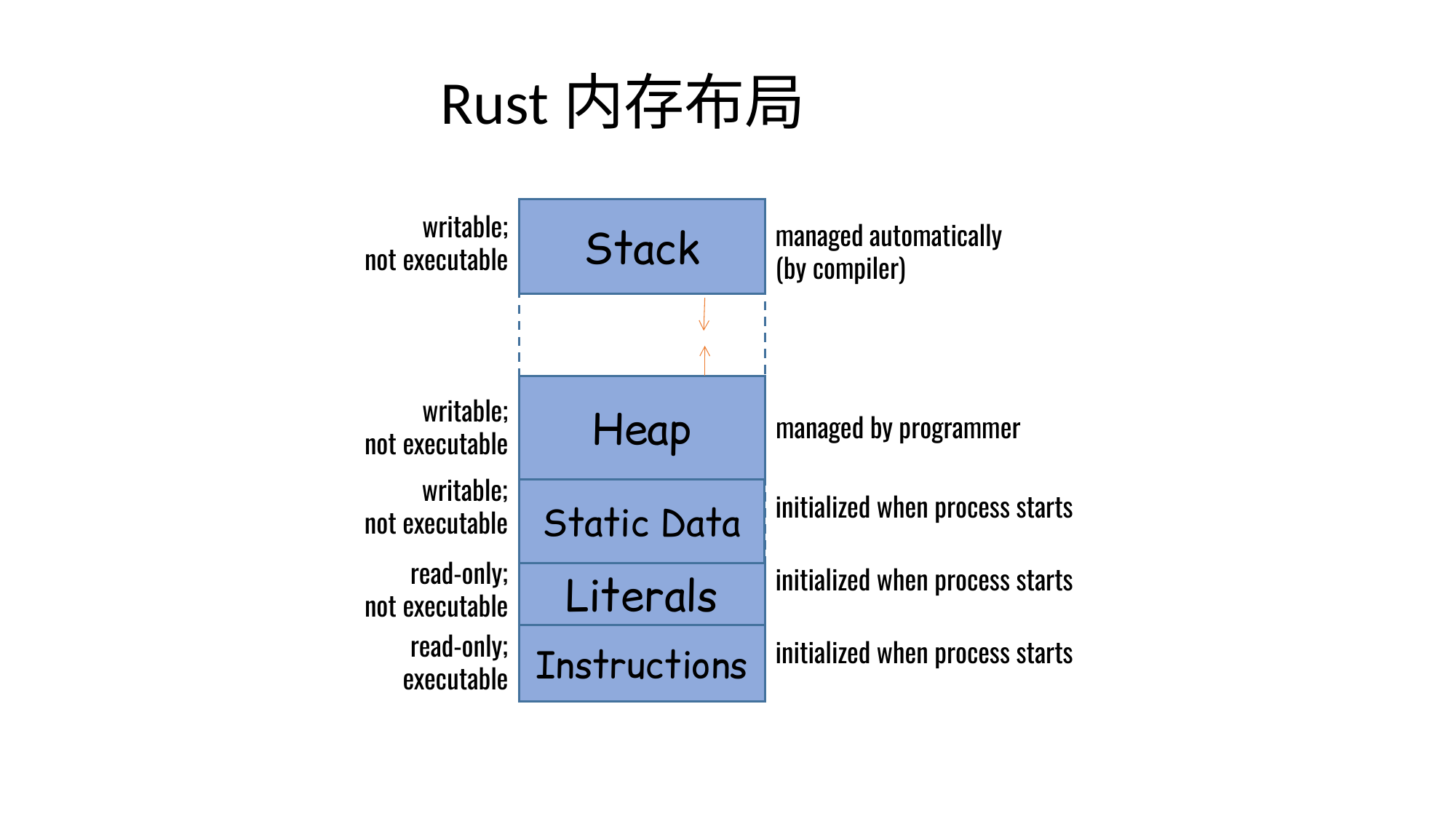

Rust内存布局

Stack
writable;
not executable
managed automatically
(by compiler)
Stack
Heap
writable;
not executable
managed by programmer
writable;
not executable
Static Data
initialized when process starts
read-only;
not executable
initialized when process starts
Literals

read-only;
executable
Instructions
initialized when process starts